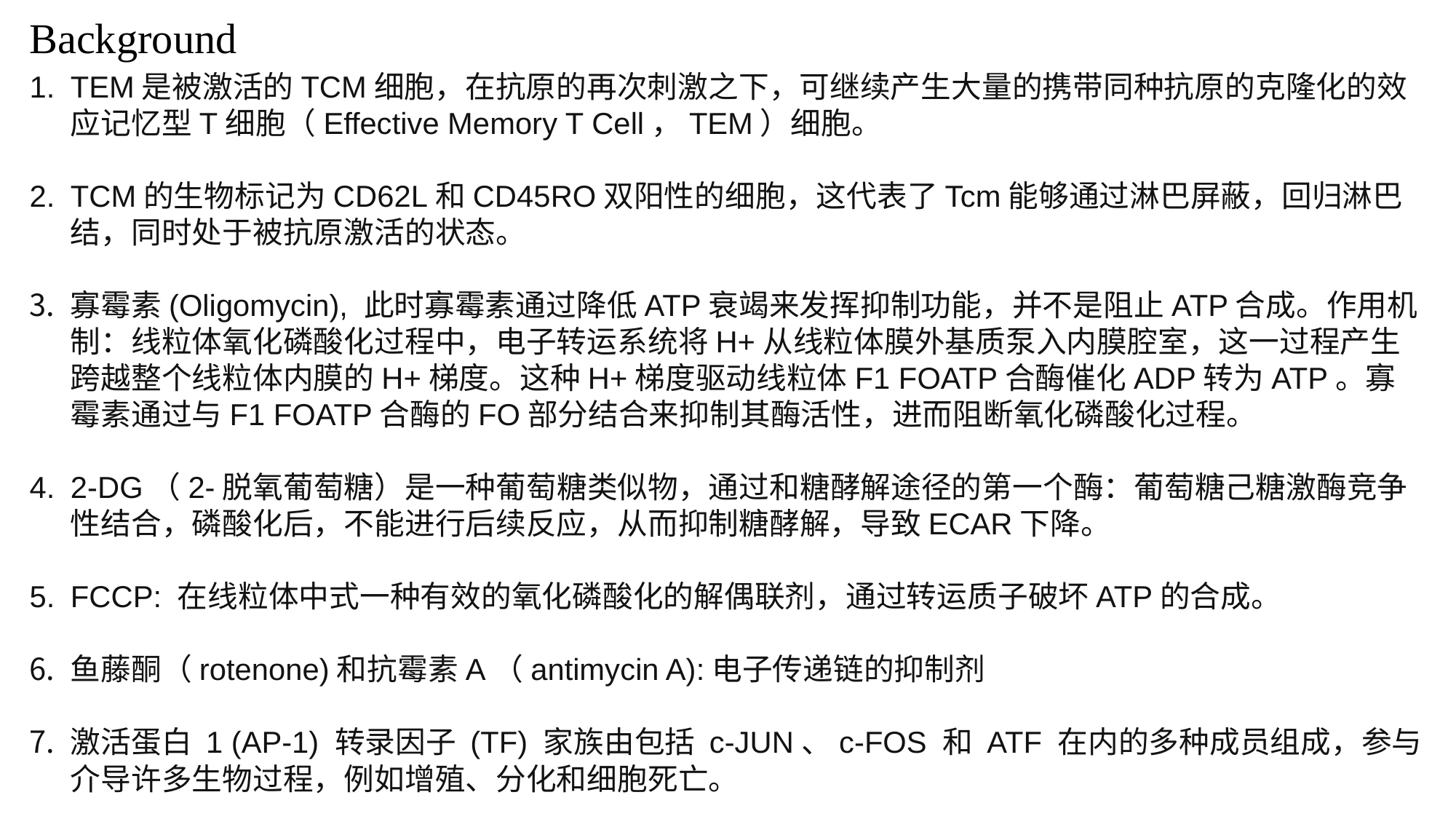

Background
TEM是被激活的TCM细胞，在抗原的再次刺激之下，可继续产生大量的携带同种抗原的克隆化的效应记忆型T细胞（Effective Memory T Cell，TEM）细胞。

TCM的生物标记为CD62L和CD45RO双阳性的细胞，这代表了Tcm能够通过淋巴屏蔽，回归淋巴结，同时处于被抗原激活的状态。

寡霉素(Oligomycin), 此时寡霉素通过降低ATP衰竭来发挥抑制功能，并不是阻止ATP合成。作用机制：线粒体氧化磷酸化过程中，电子转运系统将H+从线粒体膜外基质泵入内膜腔室，这一过程产生跨越整个线粒体内膜的H+梯度。这种H+梯度驱动线粒体F1 FOATP合酶催化ADP转为ATP。寡霉素通过与F1 FOATP合酶的FO部分结合来抑制其酶活性，进而阻断氧化磷酸化过程。

2-DG（2-脱氧葡萄糖）是一种葡萄糖类似物，通过和糖酵解途径的第一个酶：葡萄糖己糖激酶竞争性结合，磷酸化后，不能进行后续反应，从而抑制糖酵解，导致ECAR下降。

FCCP: 在线粒体中式一种有效的氧化磷酸化的解偶联剂，通过转运质子破坏ATP的合成。

鱼藤酮（rotenone)和抗霉素A（antimycin A):电子传递链的抑制剂

激活蛋白 1 (AP-1) 转录因子 (TF) 家族由包括 c-JUN、c-FOS 和 ATF 在内的多种成员组成，参与介导许多生物过程，例如增殖、分化和细胞死亡。